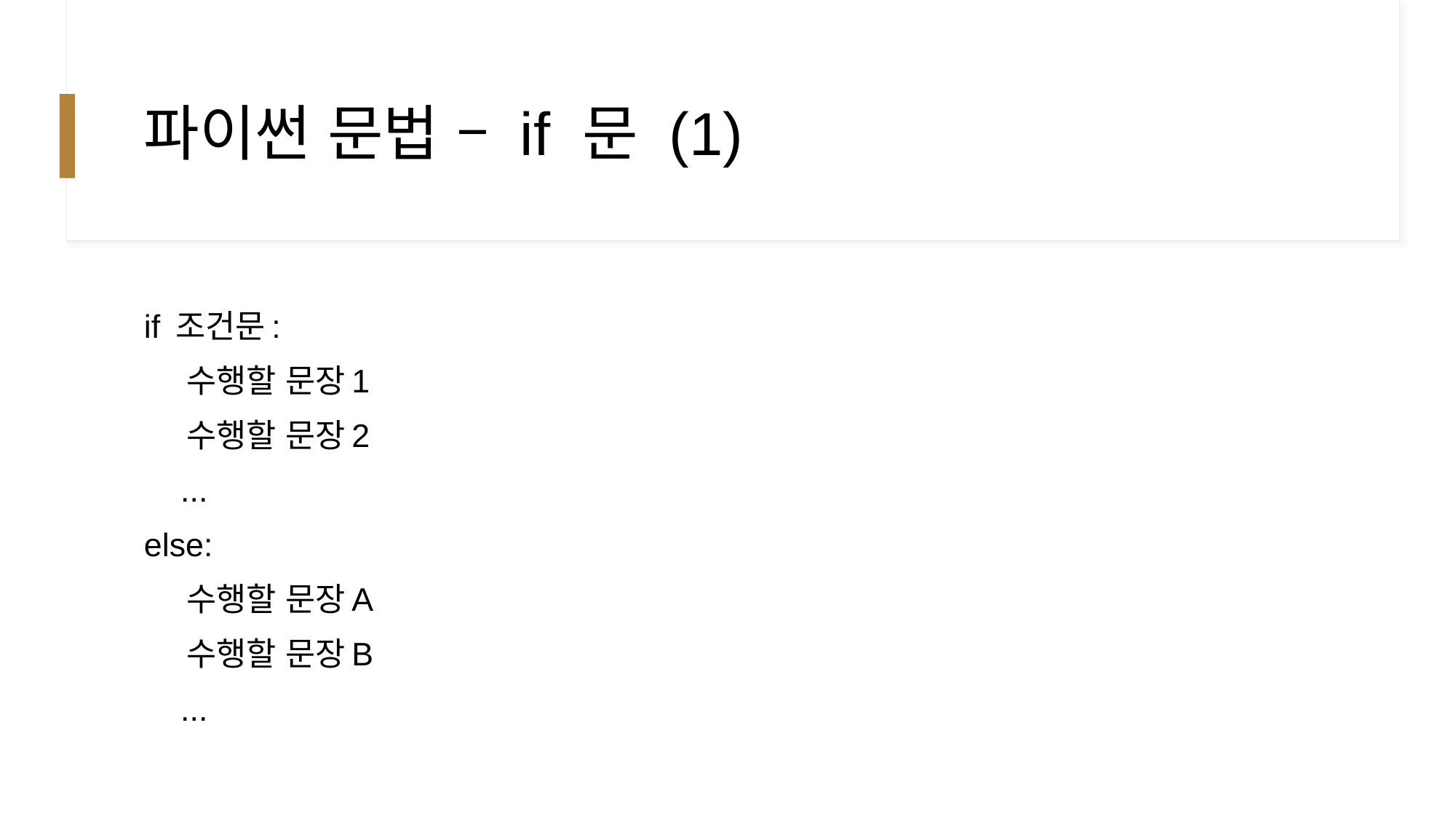

# 파이썬 문법 – if 문 (1)
if 조건문:
    수행할 문장1
    수행할 문장2
    ...
else:
    수행할 문장A
    수행할 문장B
    ...